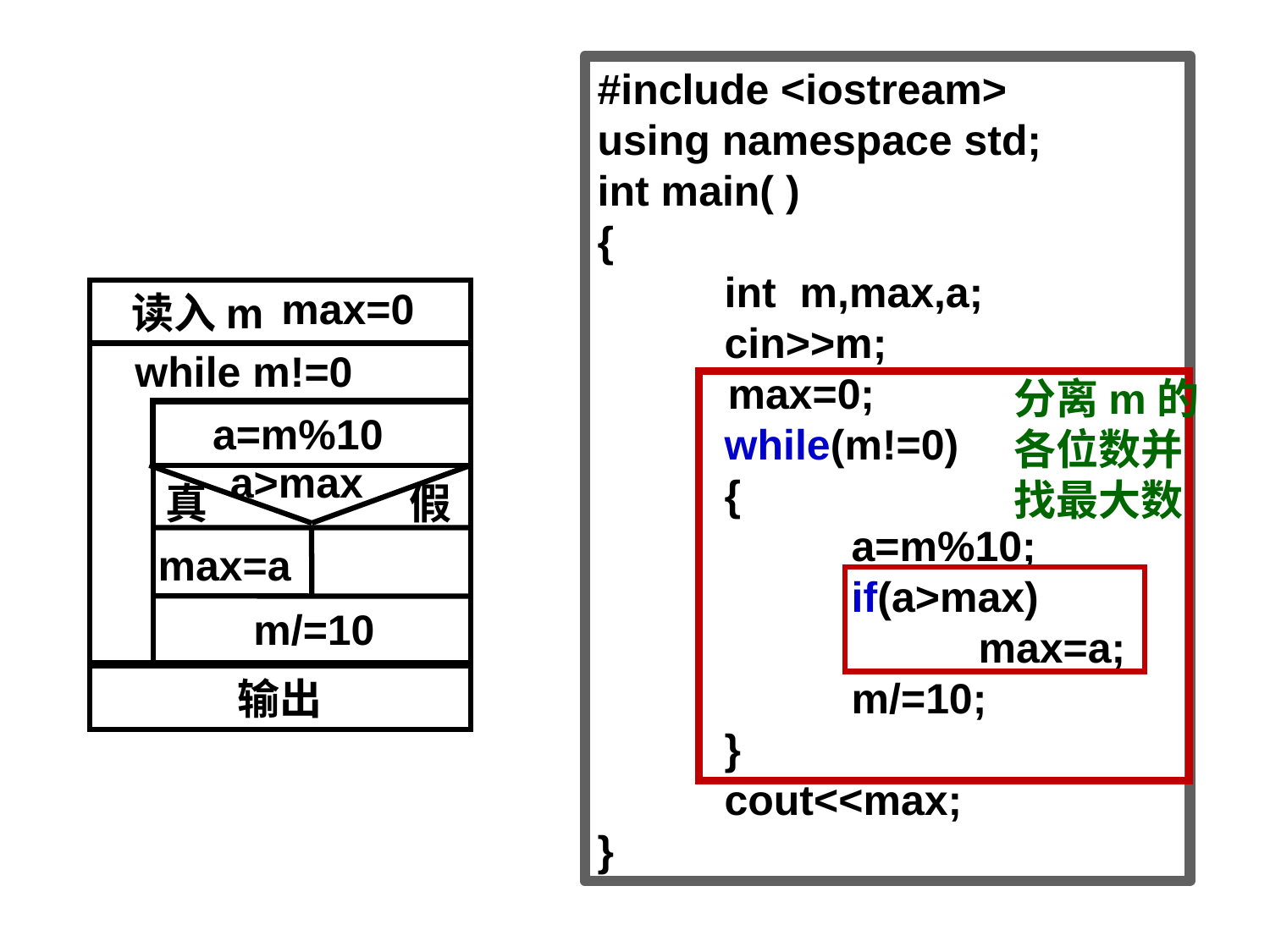

#include <iostream>
using namespace std;
int main( )
{
	int  m,max,a;
	cin>>m;
           max=0;
  	while(m!=0)
  	{
		a=m%10;
       		if(a>max)
		 	max=a;
		m/=10;
  	}
  	cout<<max;
}
max=0
  读入m
while m!=0

分离m的各位数并找最大数

    a=m%10

a>max

真
假

max=a

m/=10
输出